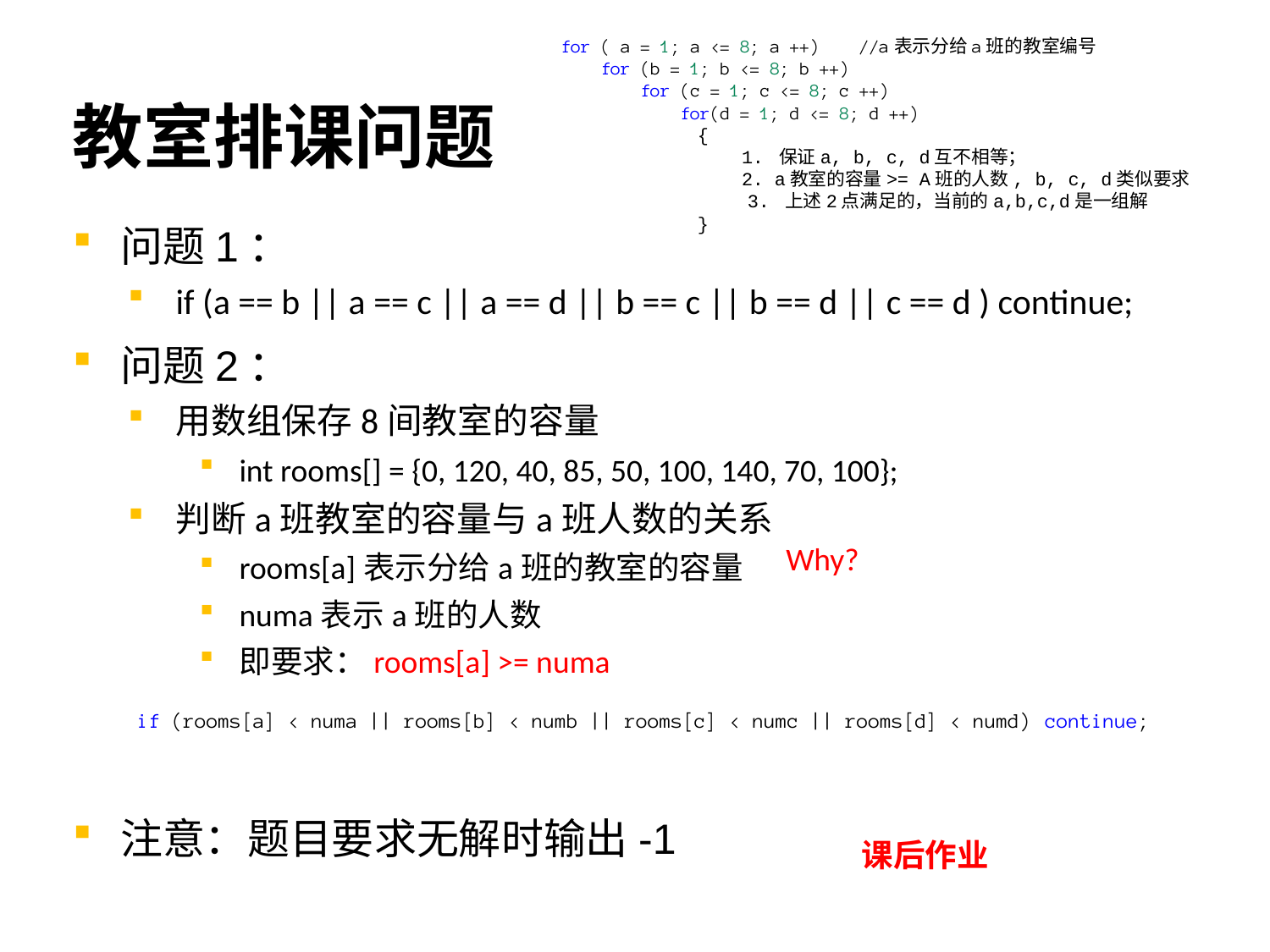

for ( a = 1; a <= 8; a ++)    //a表示分给a班的教室编号
        for (b = 1; b <= 8; b ++)
            for (c = 1; c <= 8; c ++)
                for(d = 1; d <= 8; d ++)
                {
                    1. 保证a, b, c, d互不相等；
                    2. a教室的容量>= A班的人数, b, c, d类似要求
	         3. 上述2点满足的，当前的a,b,c,d是一组解
                }
# 教室排课问题
问题1：
if (a == b || a == c || a == d || b == c || b == d || c == d ) continue;
问题2：
用数组保存8间教室的容量
int rooms[] = {0, 120, 40, 85, 50, 100, 140, 70, 100};
判断a班教室的容量与a班人数的关系
rooms[a]表示分给a班的教室的容量
numa表示a班的人数
即要求：rooms[a] >= numa

注意：题目要求无解时输出-1

Why?
if (rooms[a] < numa || rooms[b] < numb || rooms[c] < numc || rooms[d] < numd) continue;
课后作业